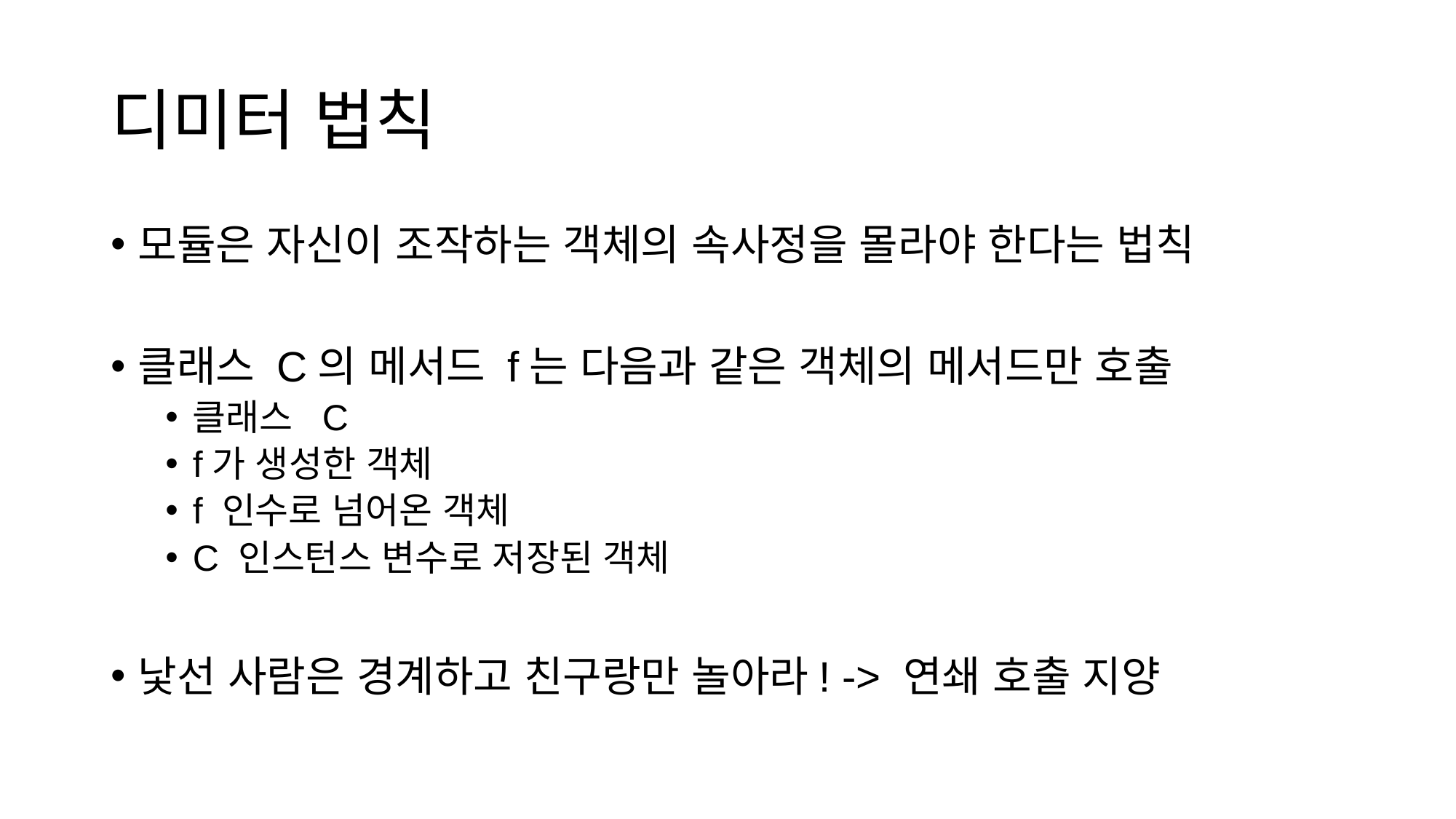

# 디미터 법칙
모듈은 자신이 조작하는 객체의 속사정을 몰라야 한다는 법칙

클래스 C의 메서드 f는 다음과 같은 객체의 메서드만 호출
클래스  C
f가 생성한 객체
f 인수로 넘어온 객체
C 인스턴스 변수로 저장된 객체

낯선 사람은 경계하고 친구랑만 놀아라! -> 연쇄 호출 지양